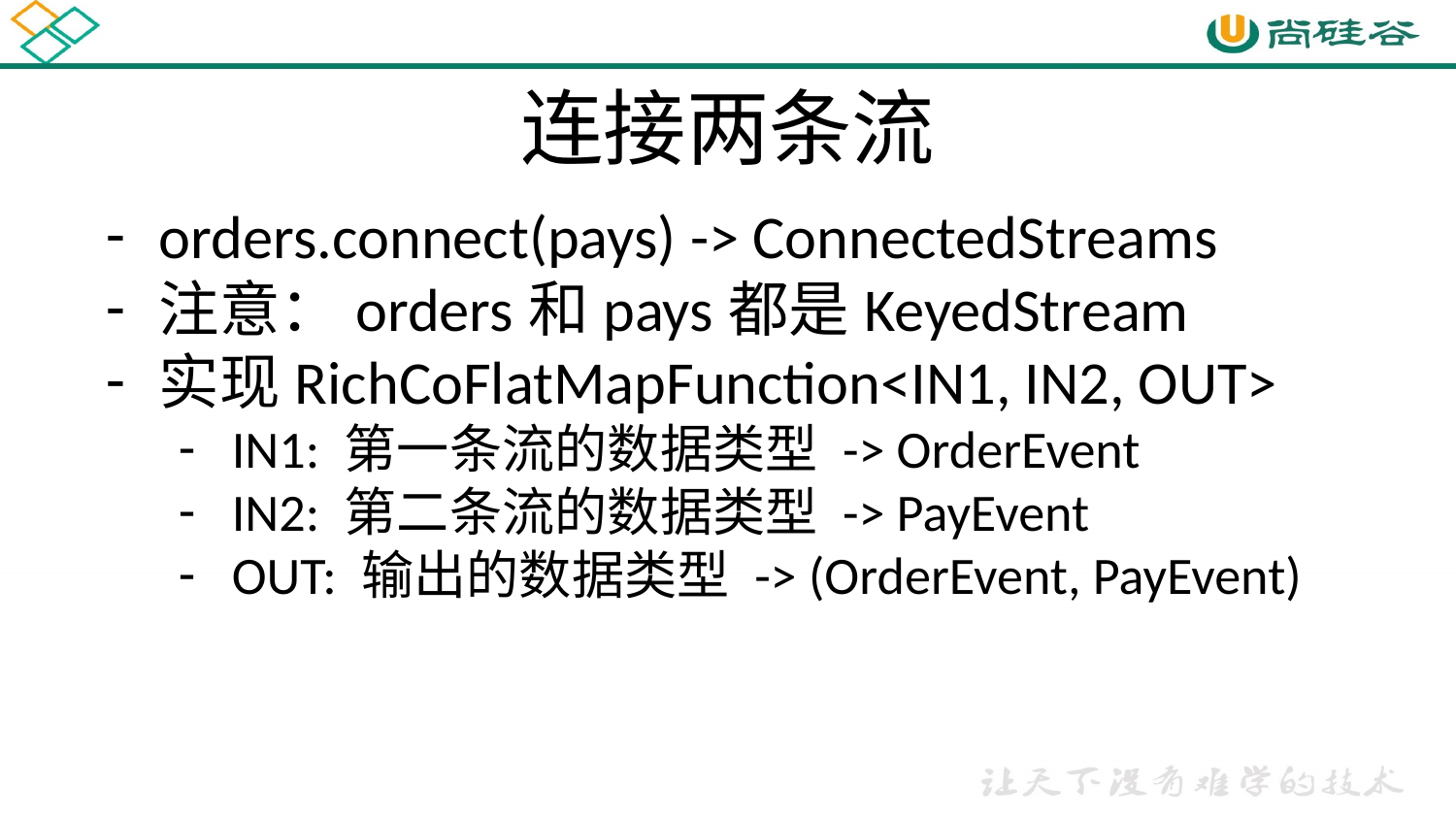

# 连接两条流
orders.connect(pays) -> ConnectedStreams
注意：orders和pays都是KeyedStream
实现RichCoFlatMapFunction<IN1, IN2, OUT>
IN1: 第一条流的数据类型 -> OrderEvent
IN2: 第二条流的数据类型 -> PayEvent
OUT: 输出的数据类型 -> (OrderEvent, PayEvent)